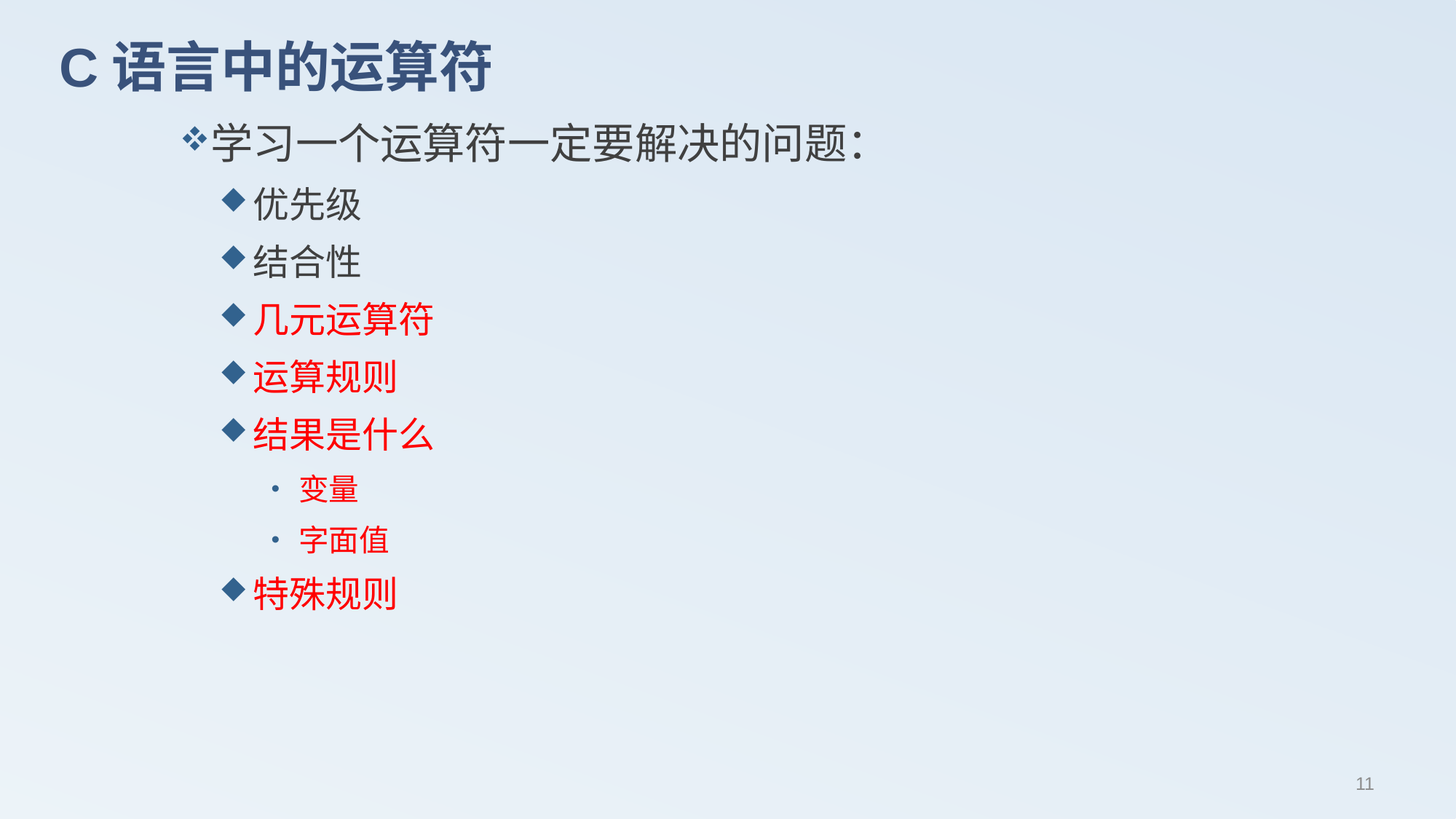

# C语言中的运算符
学习一个运算符一定要解决的问题：
优先级
结合性
几元运算符
运算规则
结果是什么
变量
字面值
特殊规则